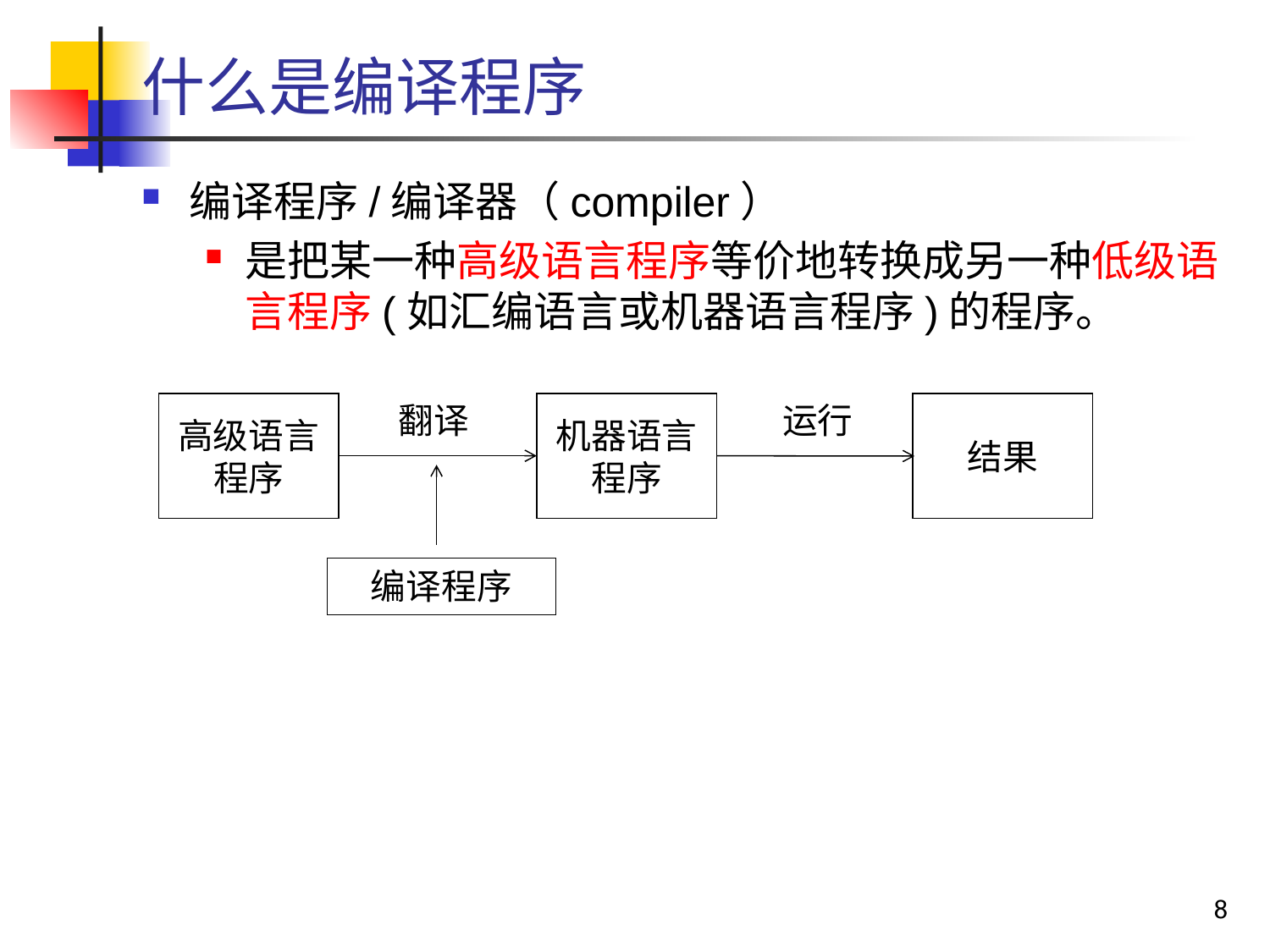

# 什么是编译程序
编译程序/编译器（compiler）
是把某一种高级语言程序等价地转换成另一种低级语言程序(如汇编语言或机器语言程序)的程序。

高级语言程序
机器语言程序
结果
翻译
运行
编译程序
8